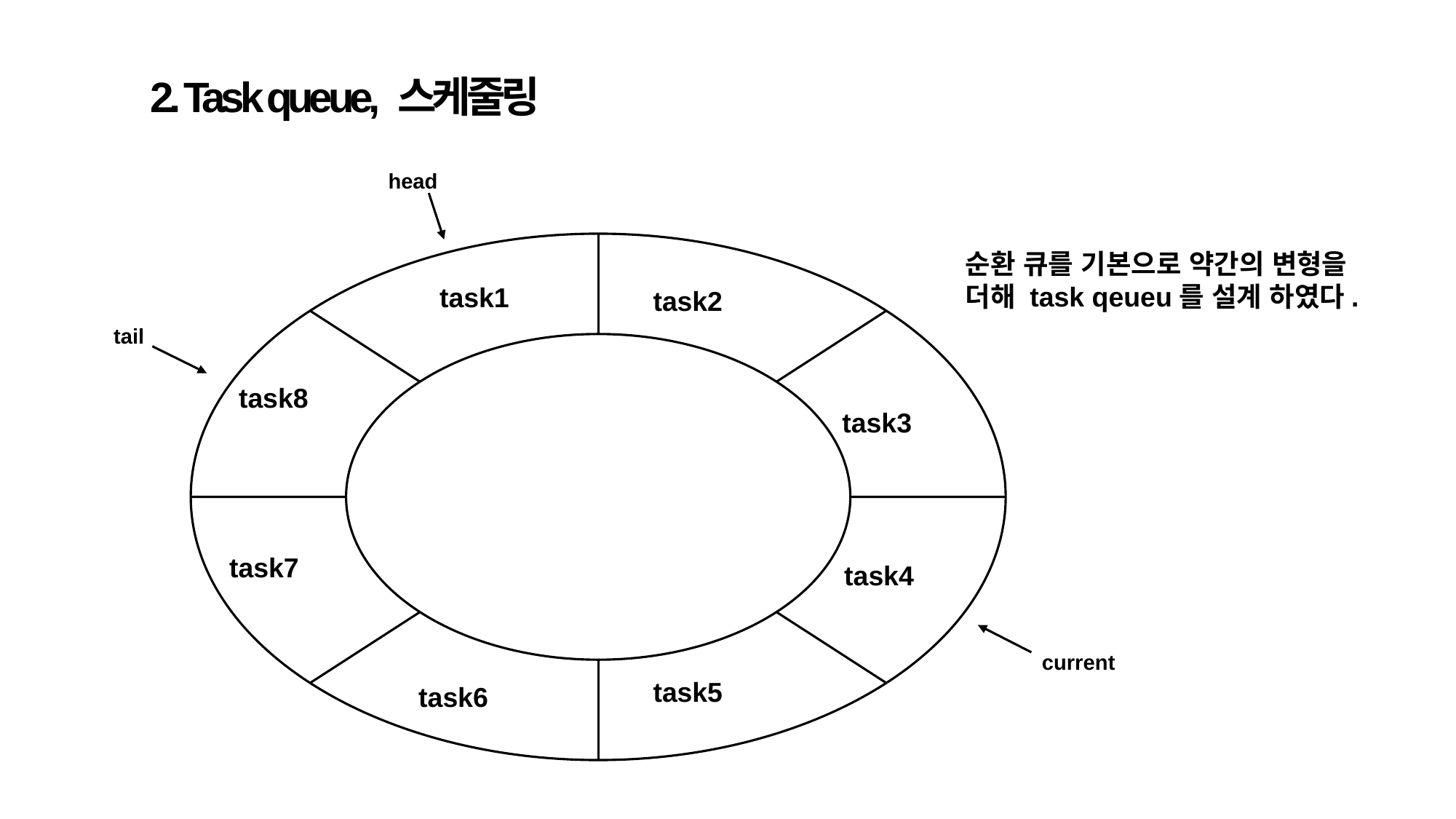

2. Task queue, 스케줄링
head

순환 큐를 기본으로 약간의 변형을 더해 task qeueu를 설계 하였다.
task1
task2
tail

task8
task3
task7
task4
current
task5
task6